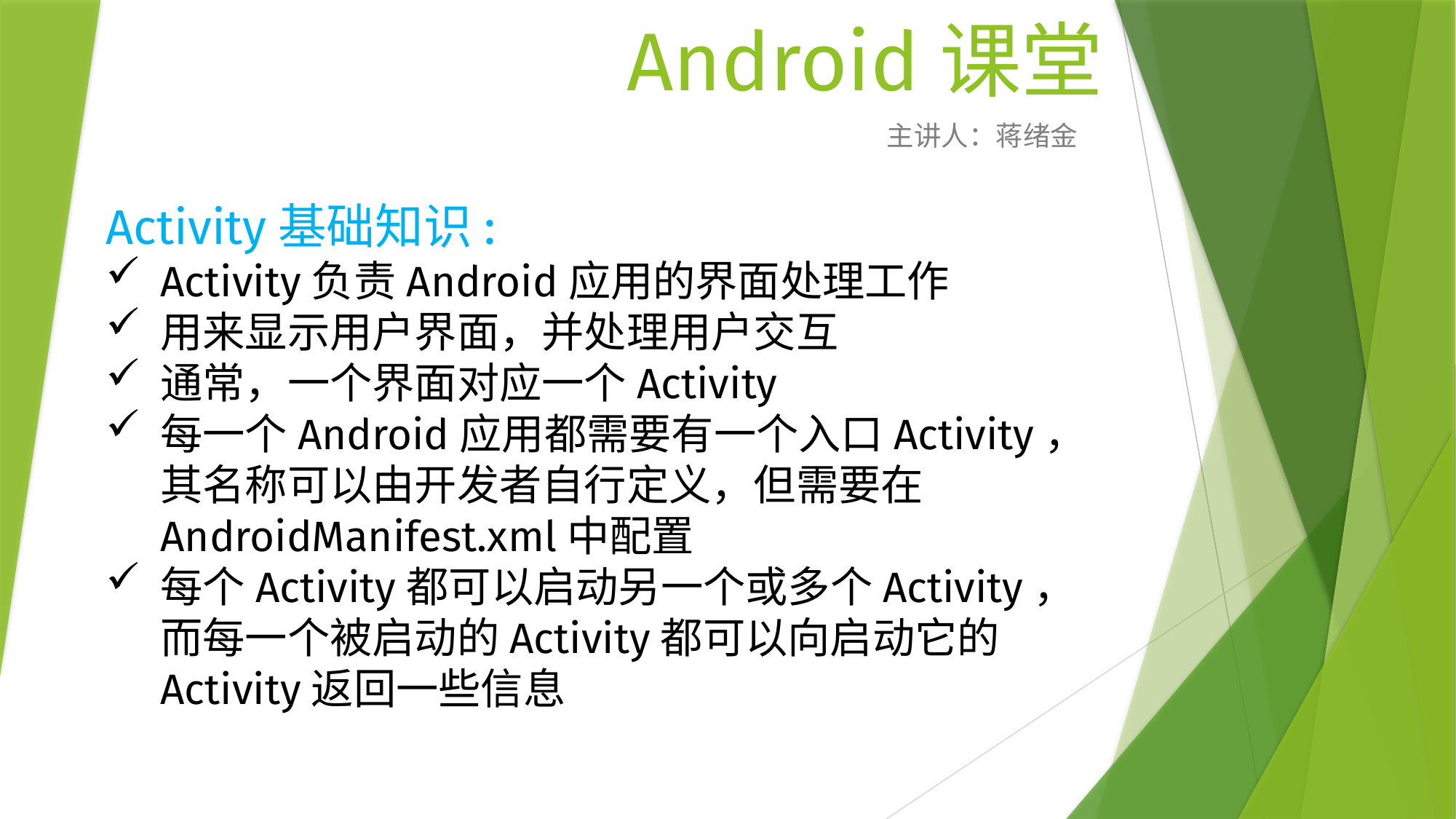

# Android课堂
主讲人：蒋绪金
Activity基础知识:
Activity负责Android应用的界面处理工作
用来显示用户界面，并处理用户交互
通常，一个界面对应一个Activity
每一个Android应用都需要有一个入口Activity，其名称可以由开发者自行定义，但需要在AndroidManifest.xml中配置
每个Activity都可以启动另一个或多个Activity，而每一个被启动的Activity都可以向启动它的Activity返回一些信息